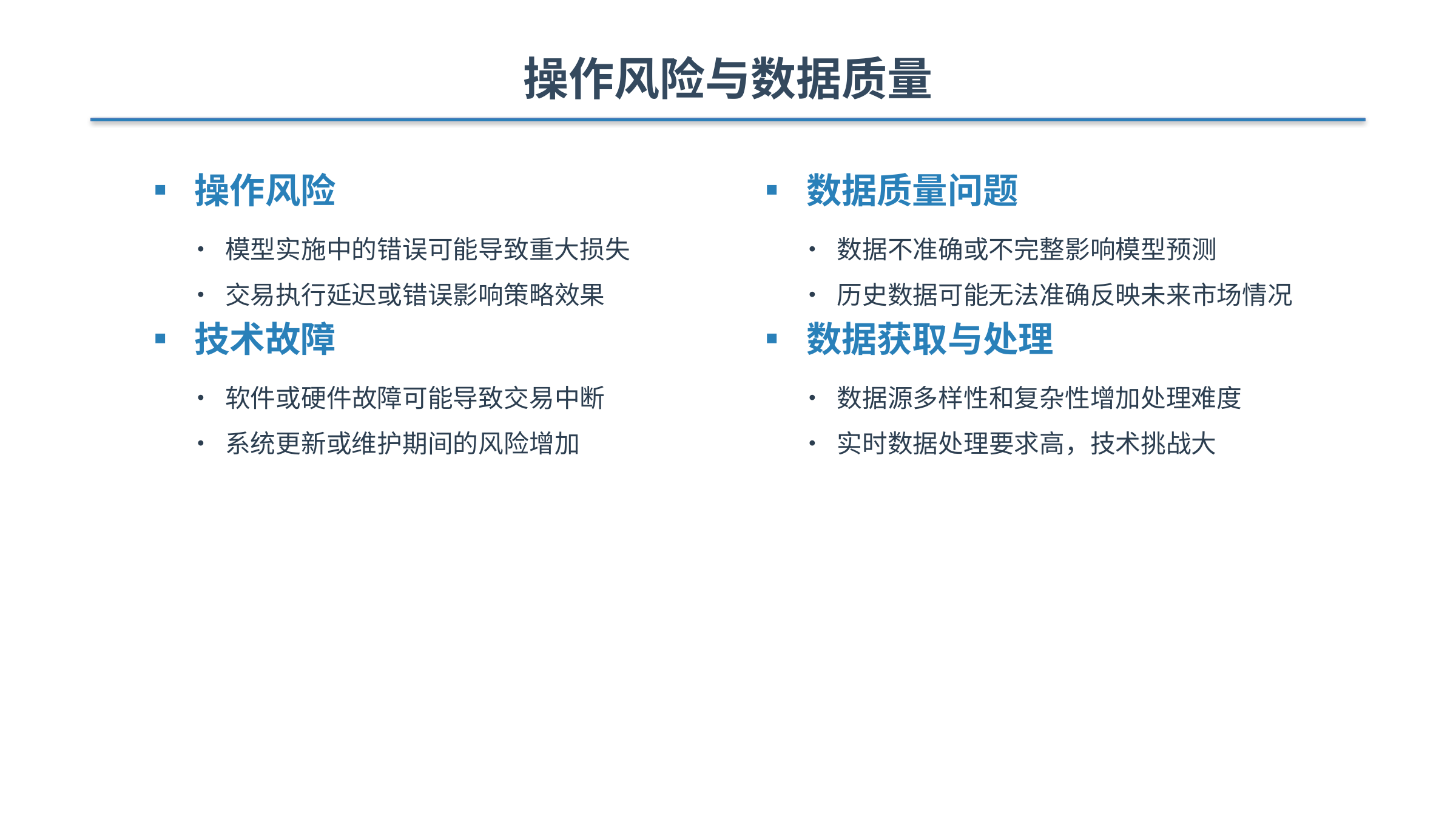

操作风险与数据质量

▪ 操作风险
• 模型实施中的错误可能导致重大损失
• 交易执行延迟或错误影响策略效果
▪ 技术故障
• 软件或硬件故障可能导致交易中断
• 系统更新或维护期间的风险增加

▪ 数据质量问题
• 数据不准确或不完整影响模型预测
• 历史数据可能无法准确反映未来市场情况
▪ 数据获取与处理
• 数据源多样性和复杂性增加处理难度
• 实时数据处理要求高，技术挑战大